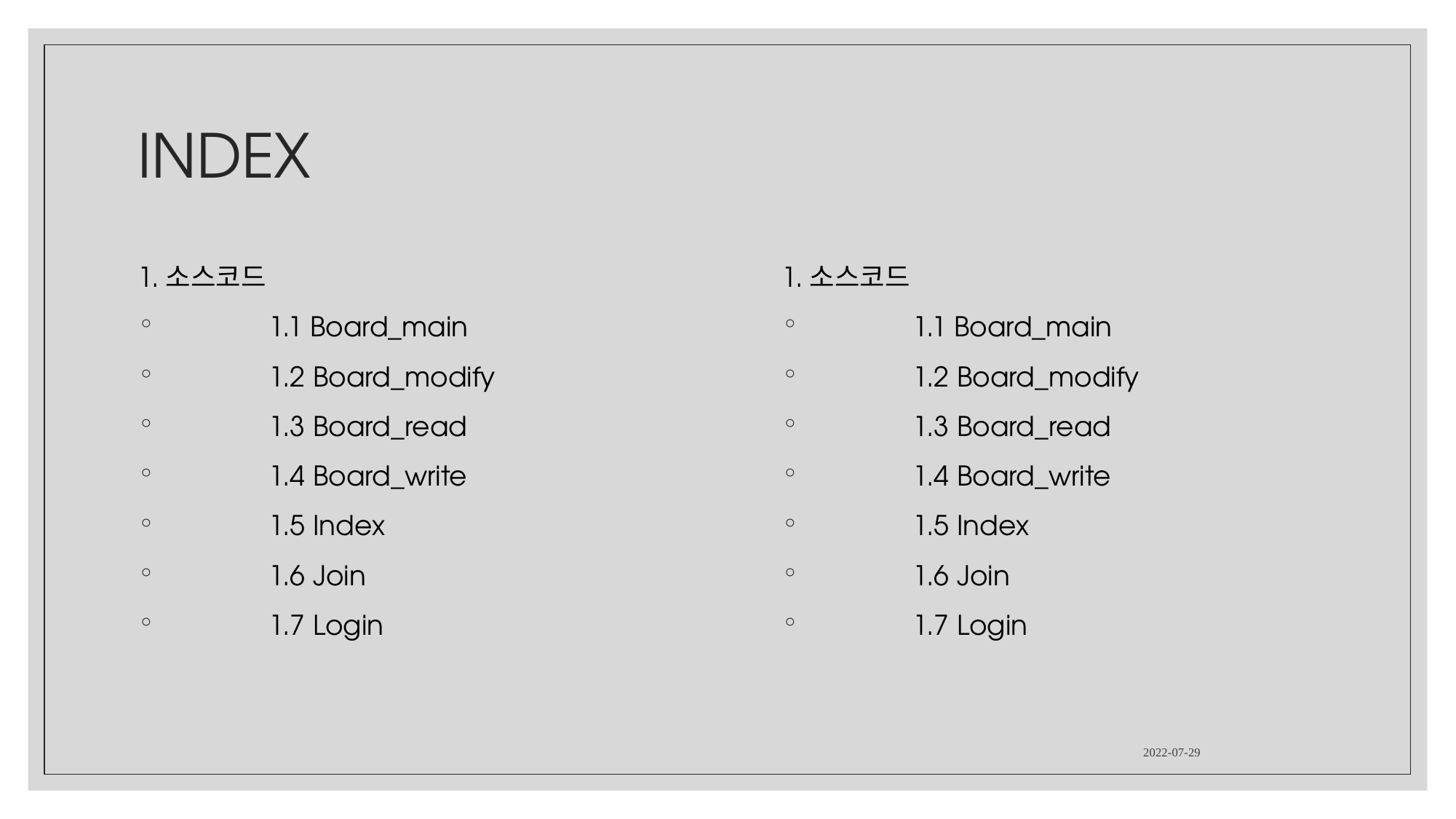

# INDEX
1.소스코드
	1.1 Board_main
	1.2 Board_modify
	1.3 Board_read
	1.4 Board_write
	1.5 Index
	1.6 Join
	1.7 Login

1.소스코드
	1.1 Board_main
	1.2 Board_modify
	1.3 Board_read
	1.4 Board_write
	1.5 Index
	1.6 Join
	1.7 Login

2022-07-29